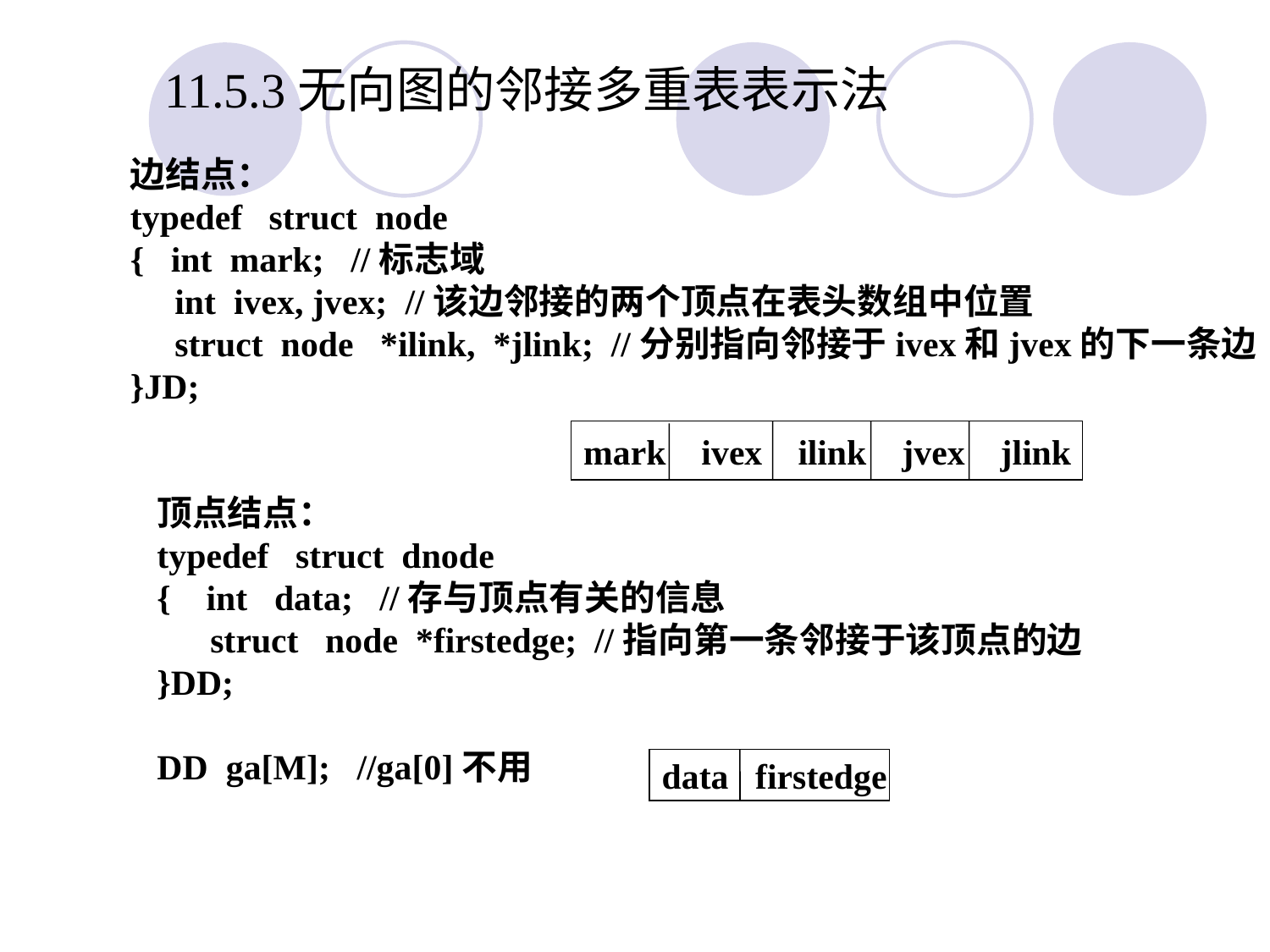

11.5.3无向图的邻接多重表表示法
边结点：
typedef   struct  node
{   int  mark;   //标志域
     int  ivex, jvex;  //该边邻接的两个顶点在表头数组中位置
     struct  node   *ilink,  *jlink;  //分别指向邻接于ivex和jvex的下一条边
}JD;
mark    ivex    ilink    jvex    jlink

顶点结点：
typedef   struct  dnode
{    int   data;   //存与顶点有关的信息
      struct   node  *firstedge;  //指向第一条邻接于该顶点的边
}DD;

DD  ga[M];   //ga[0]不用
data   firstedge